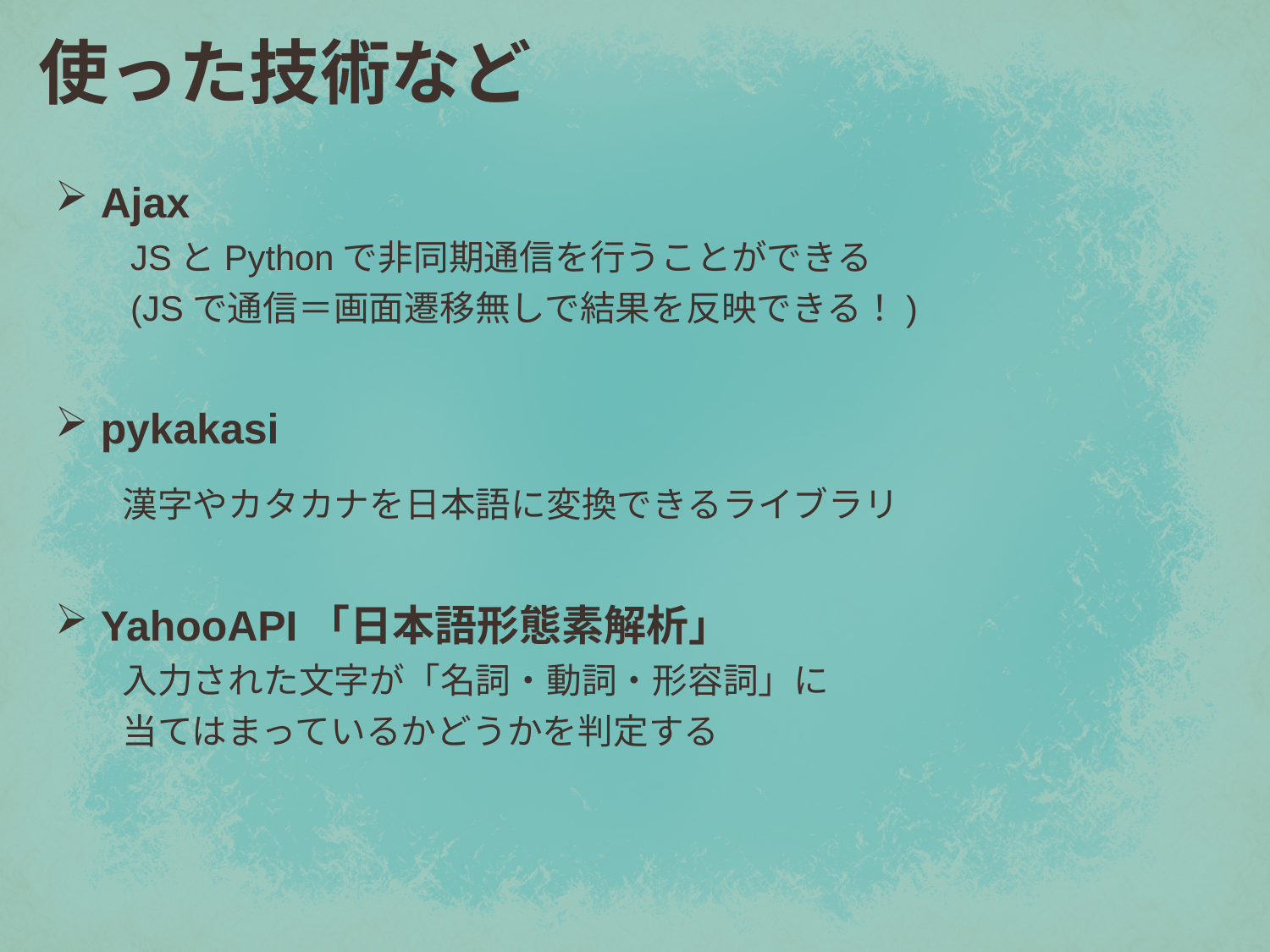

# 使った技術など
 Ajax
　JSとPythonで非同期通信を行うことができる
　(JSで通信＝画面遷移無しで結果を反映できる！)
 pykakasi
　漢字やカタカナを日本語に変換できるライブラリ

 YahooAPI「日本語形態素解析」
　入力された文字が「名詞・動詞・形容詞」に
　当てはまっているかどうかを判定する